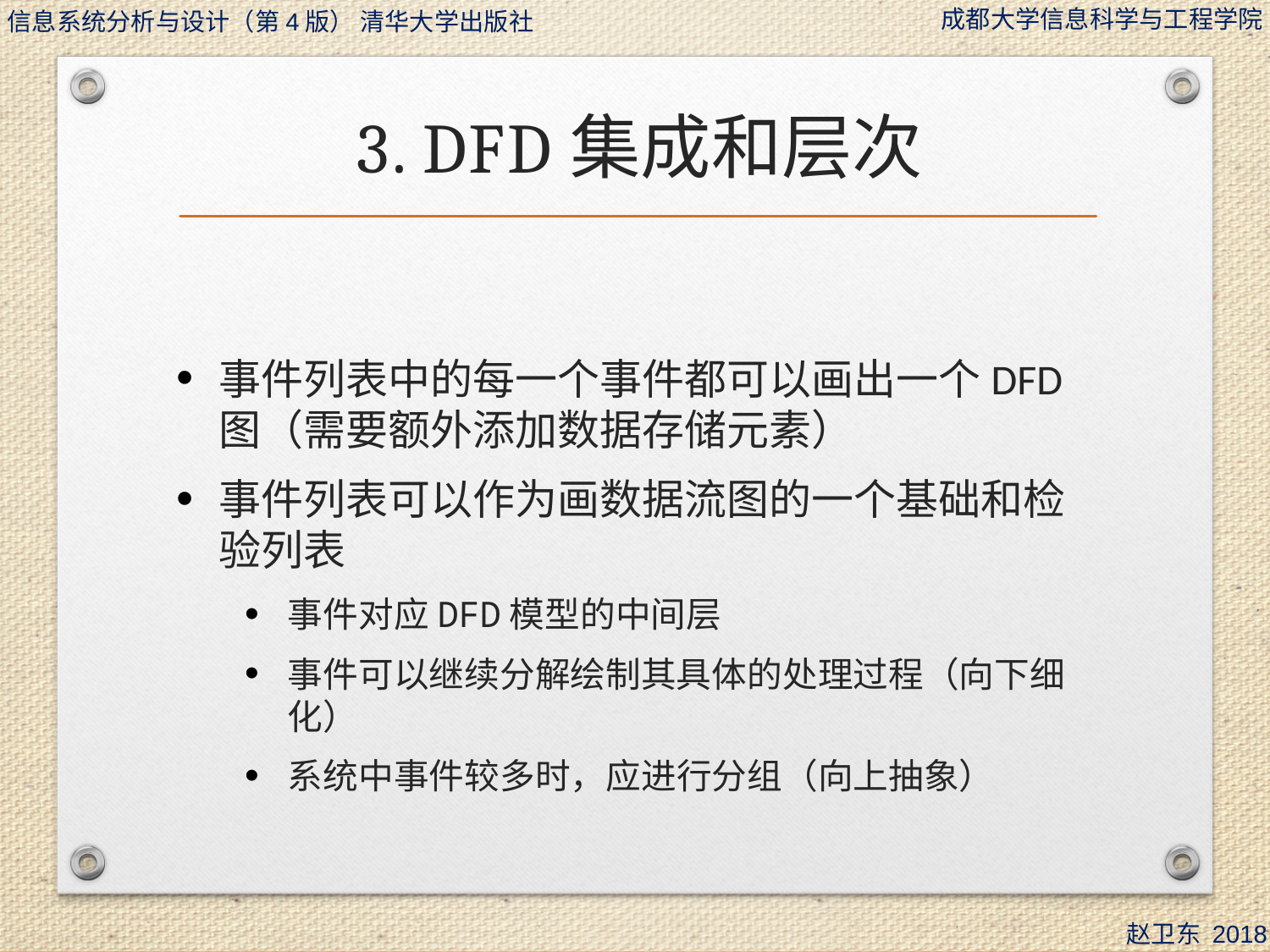

# 3. DFD集成和层次
事件列表中的每一个事件都可以画出一个DFD图（需要额外添加数据存储元素）
事件列表可以作为画数据流图的一个基础和检验列表
事件对应DFD模型的中间层
事件可以继续分解绘制其具体的处理过程（向下细化）
系统中事件较多时，应进行分组（向上抽象）